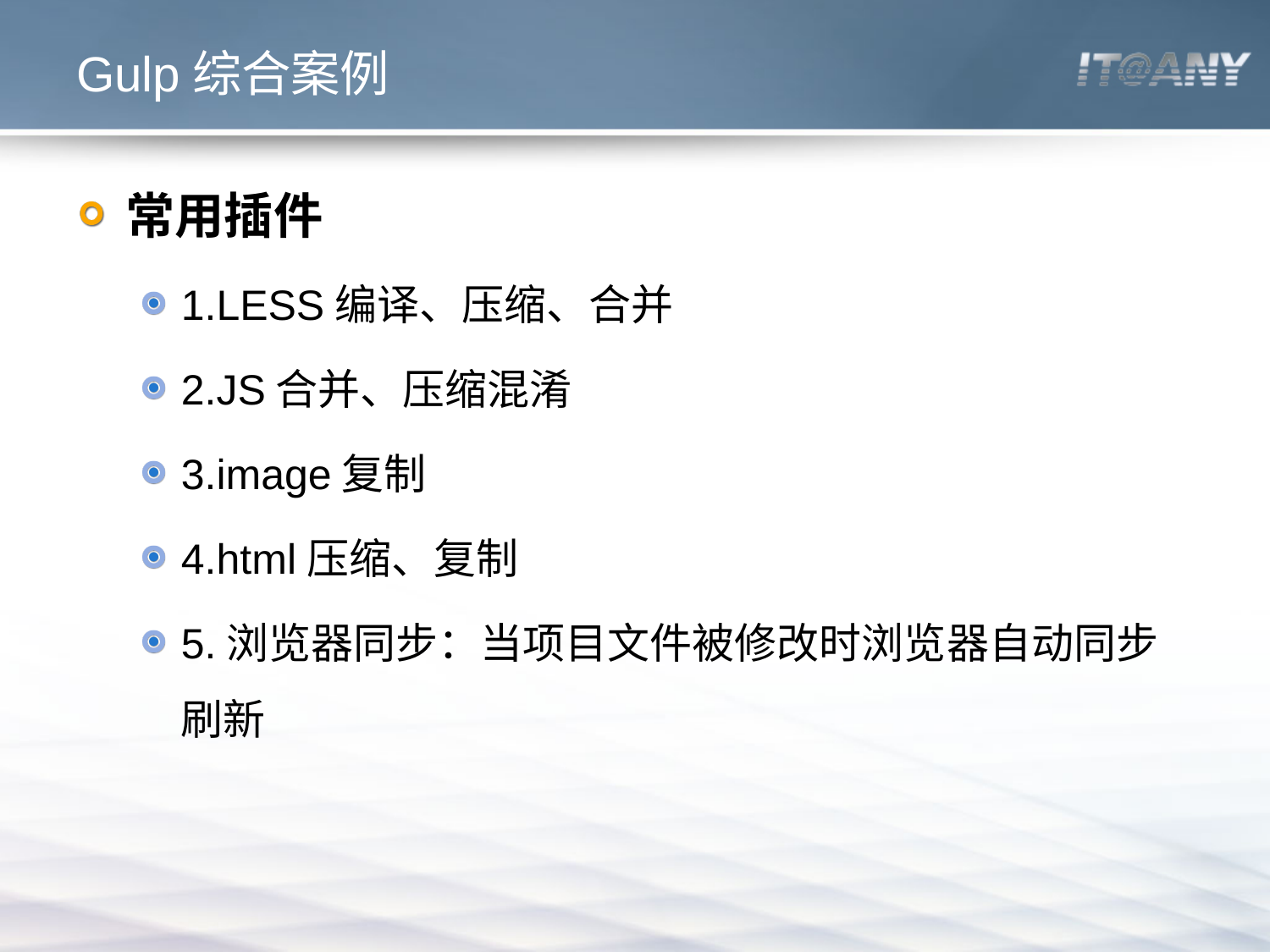

# Gulp综合案例
常用插件
1.LESS编译、压缩、合并
2.JS合并、压缩混淆
3.image复制
4.html压缩、复制
5.浏览器同步：当项目文件被修改时浏览器自动同步刷新